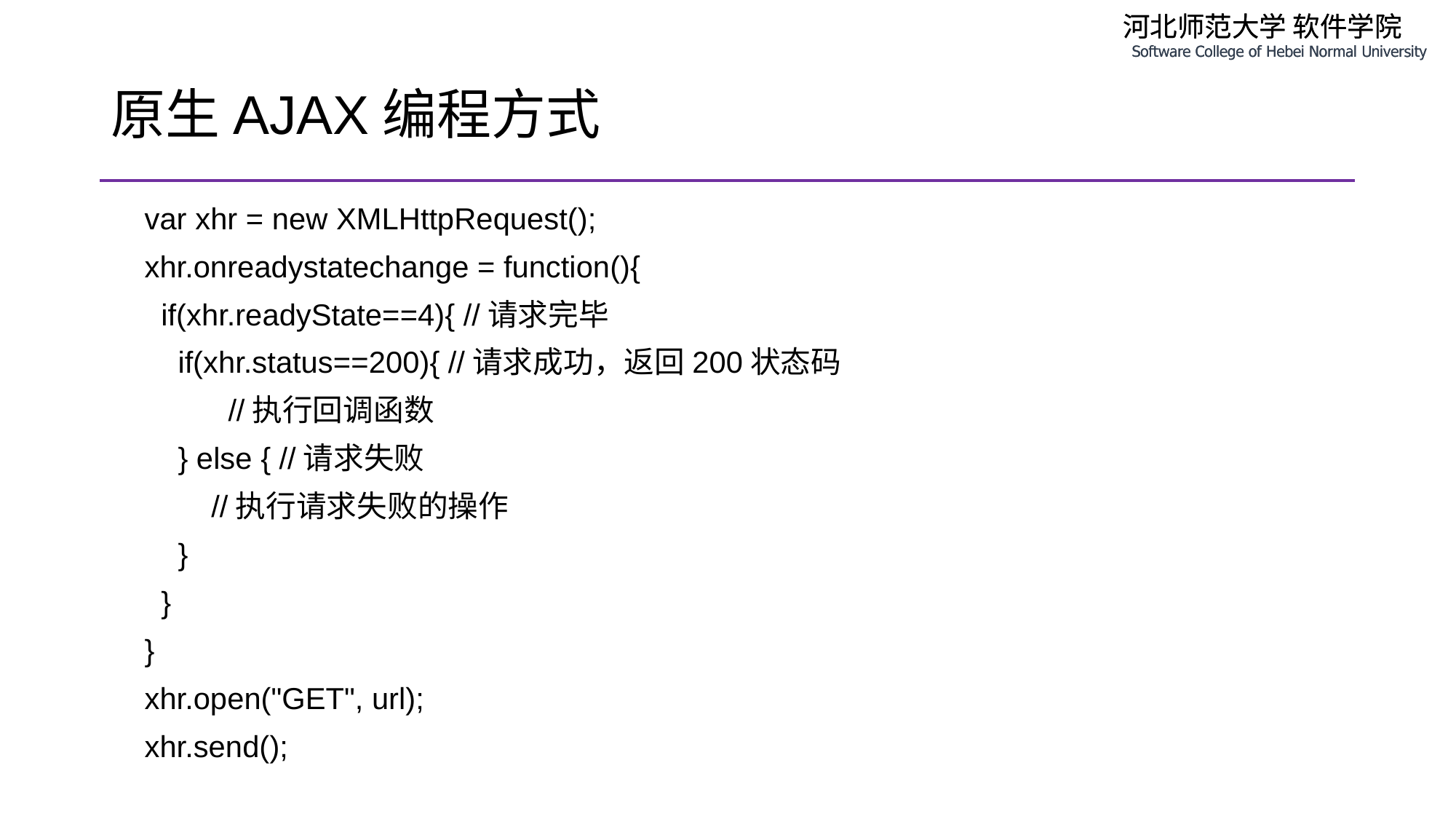

# 原生AJAX编程方式
    var xhr = new XMLHttpRequest();
    xhr.onreadystatechange = function(){
      if(xhr.readyState==4){ //请求完毕
        if(xhr.status==200){ //请求成功，返回200状态码
              //执行回调函数
        } else { //请求失败
            //执行请求失败的操作
        }
      }
    }
    xhr.open("GET", url);
    xhr.send();